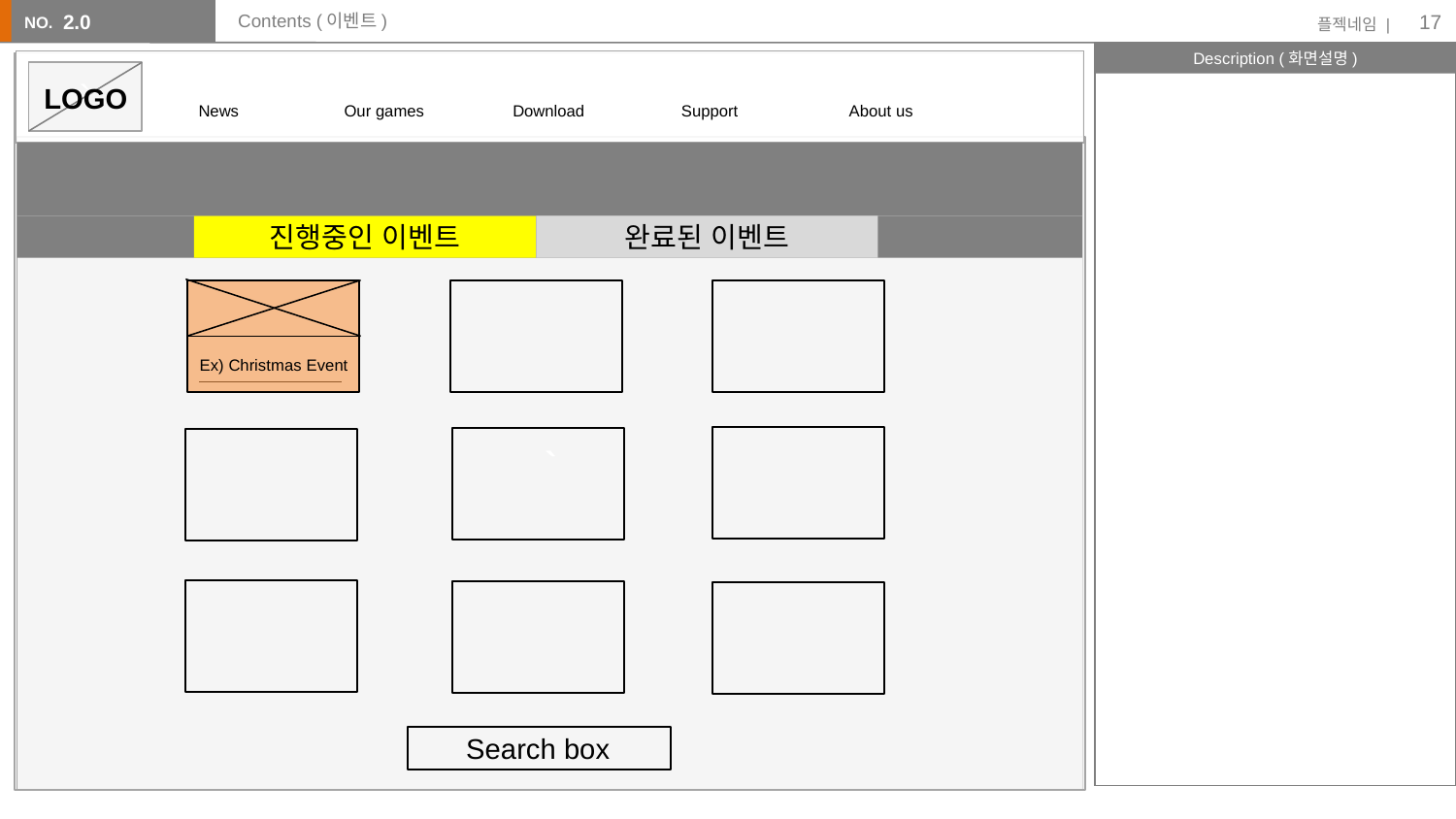

17
2.0
# Contents (이벤트)

`

`
LOGO
News 	Our games 	     Download 	          Support 	               About us
`

진행중인 이벤트
완료된 이벤트

Ex) Christmas Event

Search box